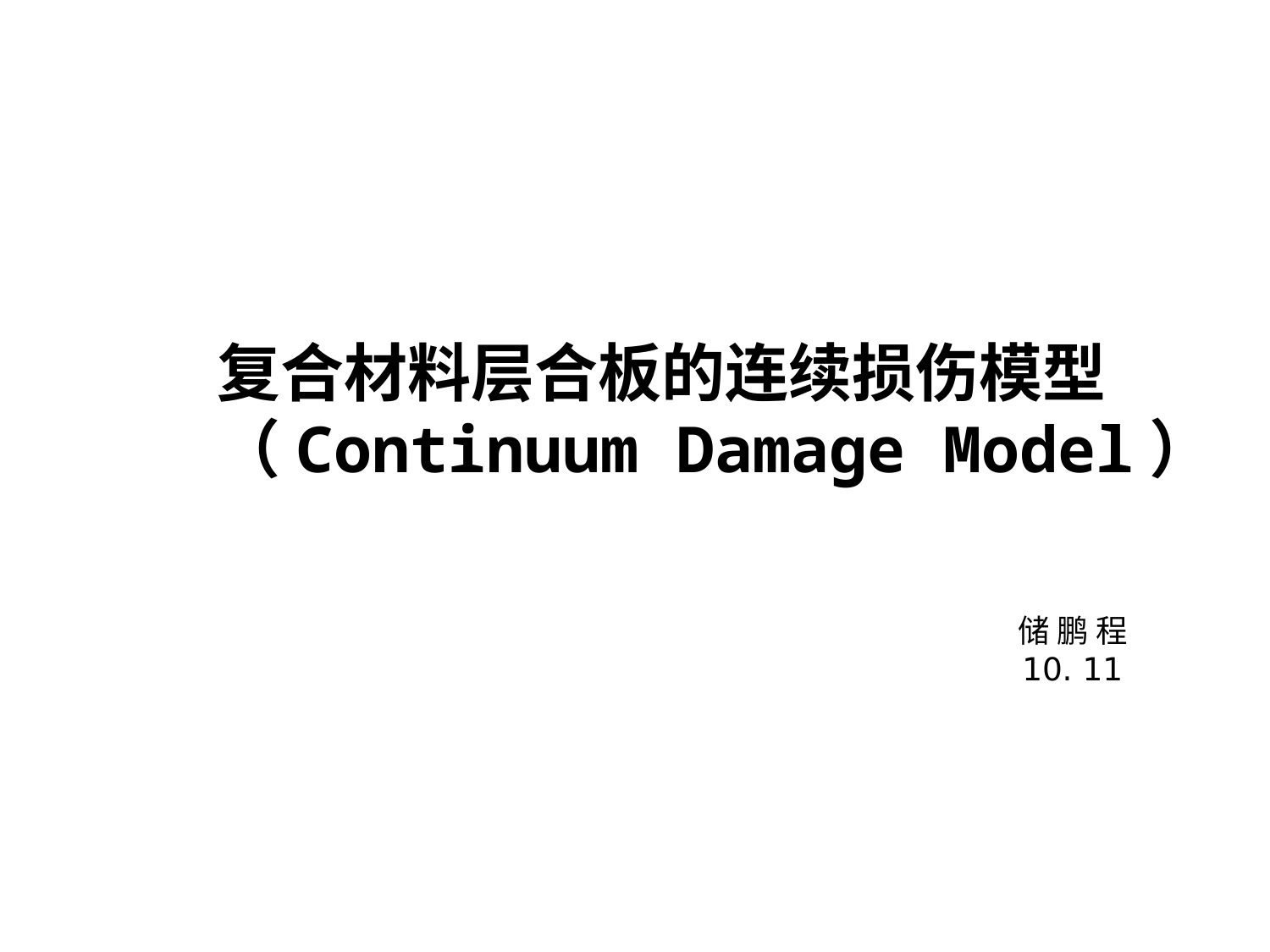

复合材料层合板的连续损伤模型    （Continuum Damage Model）
储 鹏 程
10. 11
1